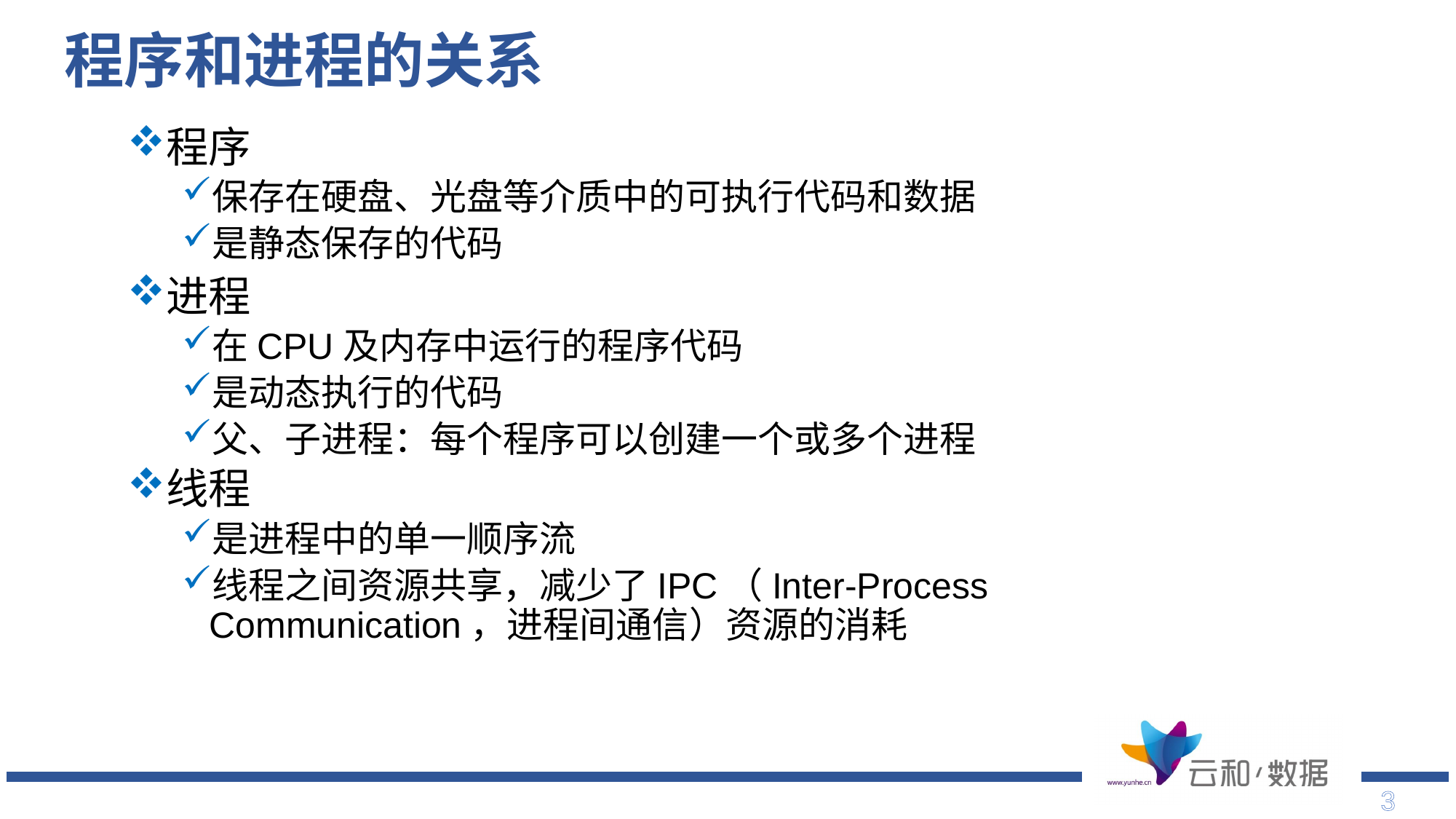

# 程序和进程的关系
程序
保存在硬盘、光盘等介质中的可执行代码和数据
是静态保存的代码
进程
在CPU及内存中运行的程序代码
是动态执行的代码
父、子进程：每个程序可以创建一个或多个进程
线程
是进程中的单一顺序流
线程之间资源共享，减少了IPC（Inter-Process Communication，进程间通信）资源的消耗